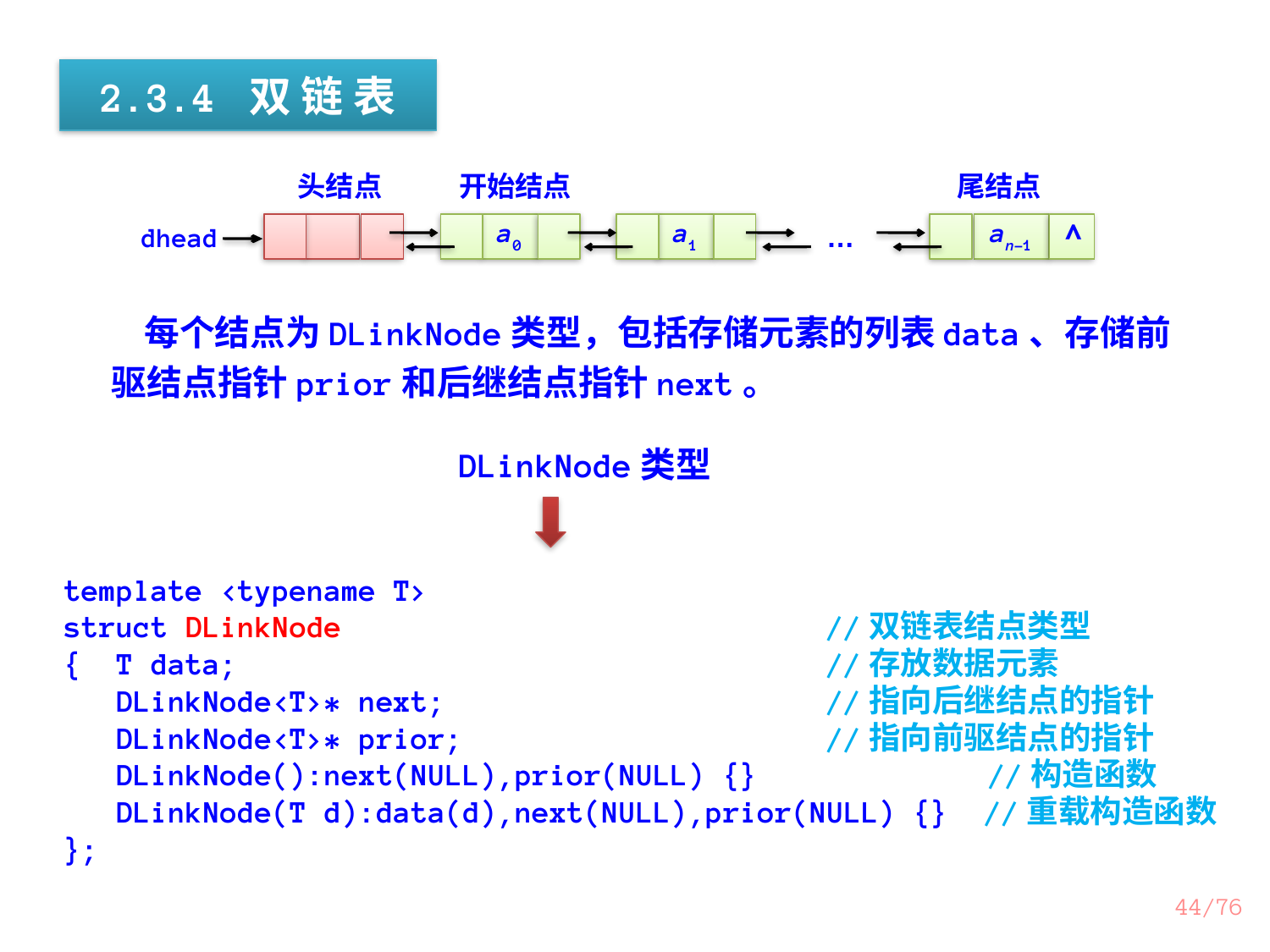

2.3.4 双 链 表
头结点
开始结点
尾结点

a0

a1

an-1
∧
dhead
…

   每个结点为DLinkNode类型，包括存储元素的列表data、存储前驱结点指针prior和后继结点指针next。
DLinkNode类型

template <typename T>
struct DLinkNode				//双链表结点类型
{  T data;					//存放数据元素
   DLinkNode<T>* next;			//指向后继结点的指针
   DLinkNode<T>* prior;			//指向前驱结点的指针
   DLinkNode():next(NULL),prior(NULL) {}		  //构造函数
   DLinkNode(T d):data(d),next(NULL),prior(NULL) {}  //重载构造函数
};
44/76